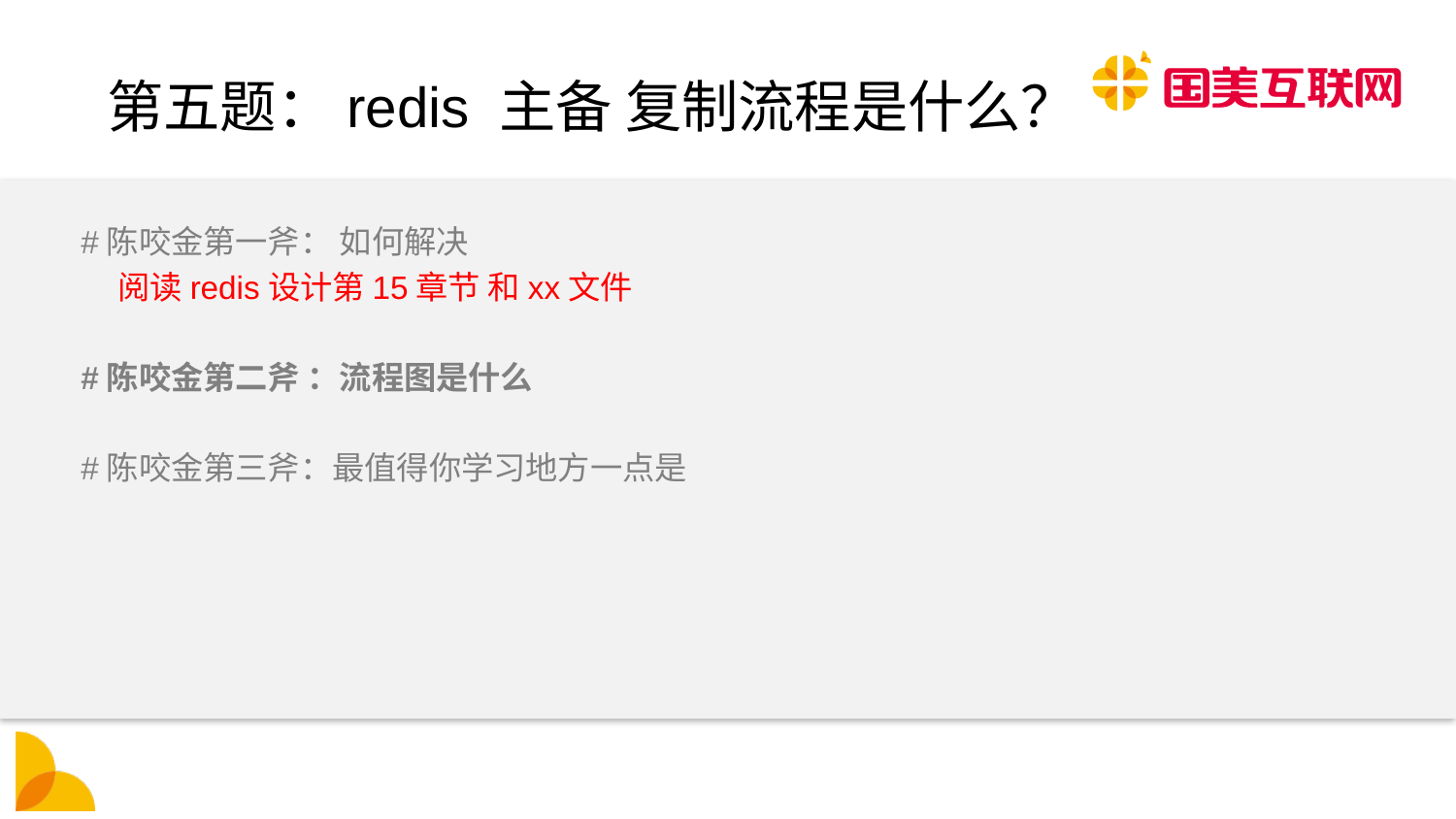

# 第五题：redis 主备 复制流程是什么？
#陈咬金第一斧： 如何解决
    阅读redis设计第15章节 和xx文件

#陈咬金第二斧 ：流程图是什么

#陈咬金第三斧：最值得你学习地方一点是